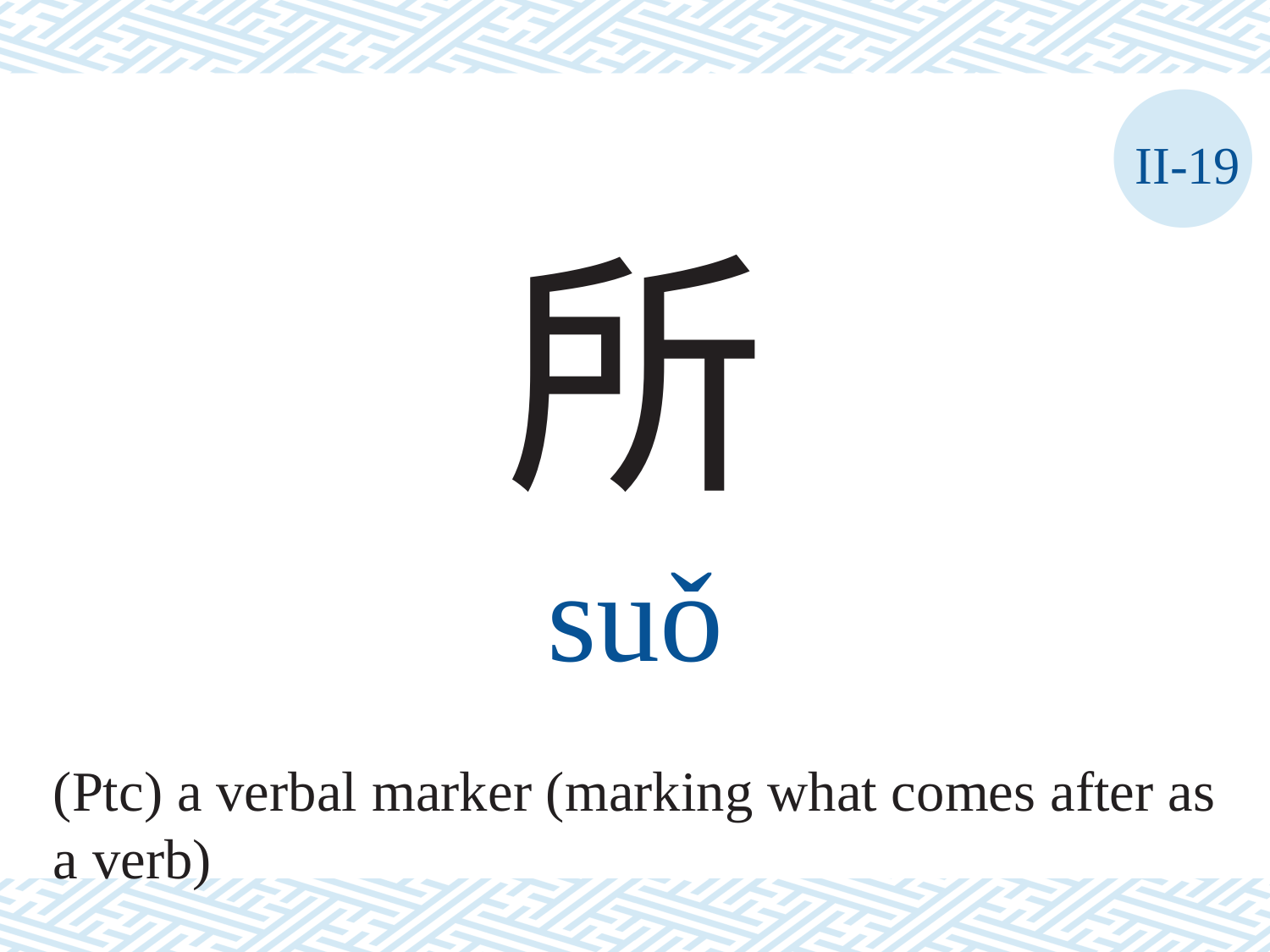

II-19
所
suǒ

(Ptc) a verbal marker (marking what comes after as a verb)